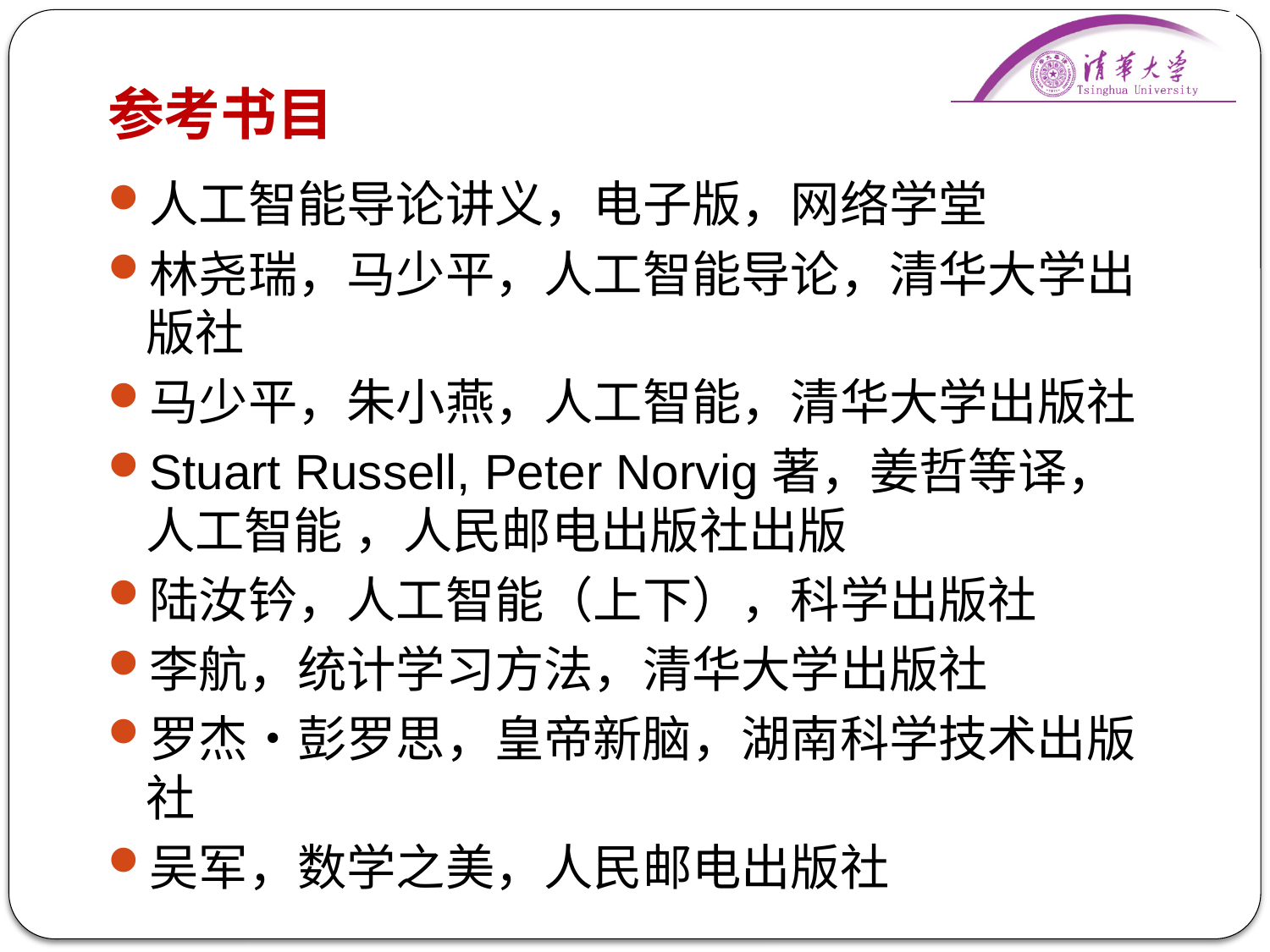

# 参考书目
人工智能导论讲义，电子版，网络学堂
林尧瑞，马少平，人工智能导论，清华大学出版社
马少平，朱小燕，人工智能，清华大学出版社
Stuart Russell, Peter Norvig著，姜哲等译，人工智能 ，人民邮电出版社出版
陆汝钤，人工智能（上下），科学出版社
李航，统计学习方法，清华大学出版社
罗杰•彭罗思，皇帝新脑，湖南科学技术出版社
吴军，数学之美，人民邮电出版社
92